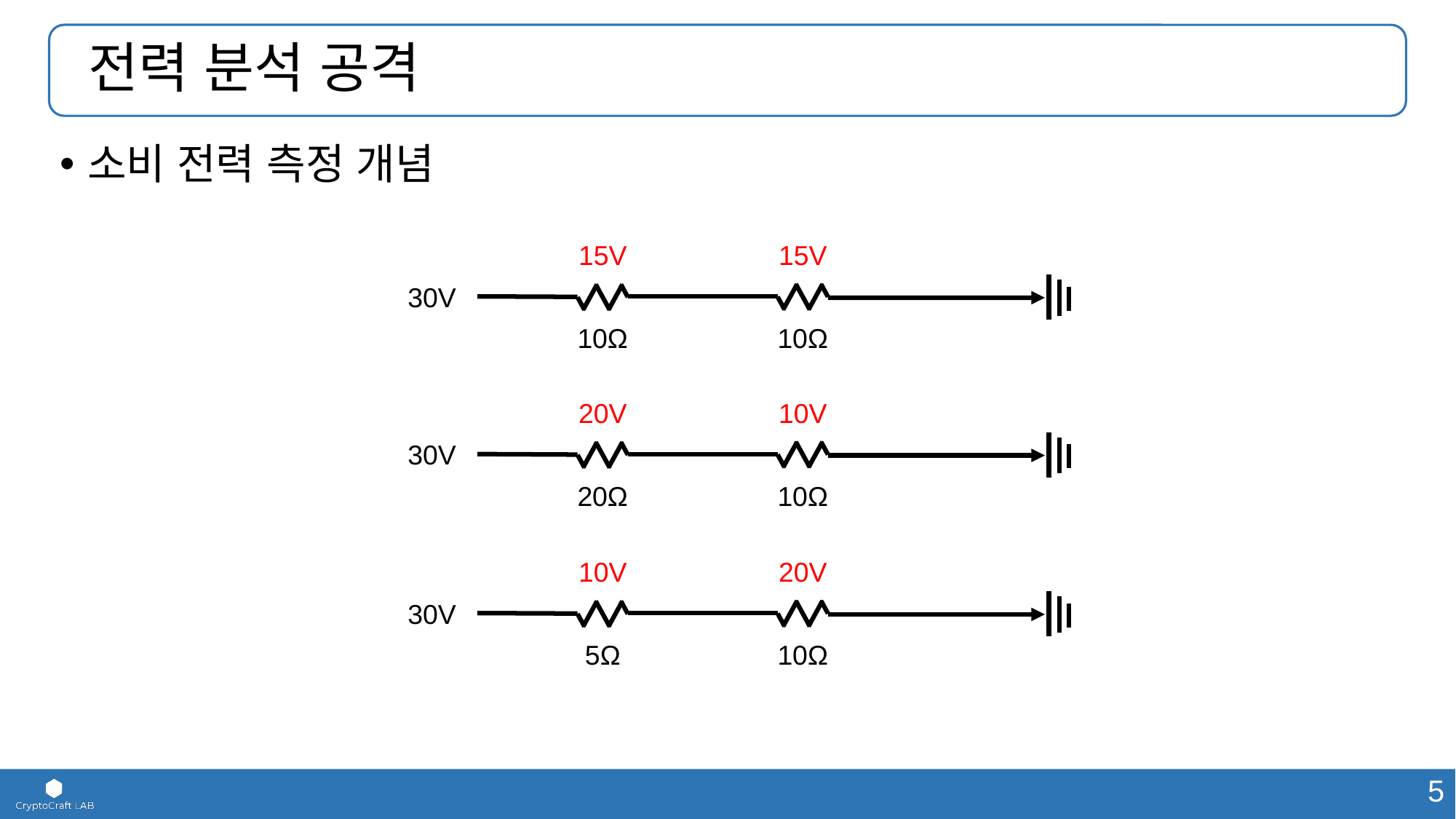

# 전력 분석 공격
소비 전력 측정 개념
15V
15V
30V
10Ω
10Ω
20V
10V
30V
20Ω
10Ω
10V
20V
30V
5Ω
10Ω